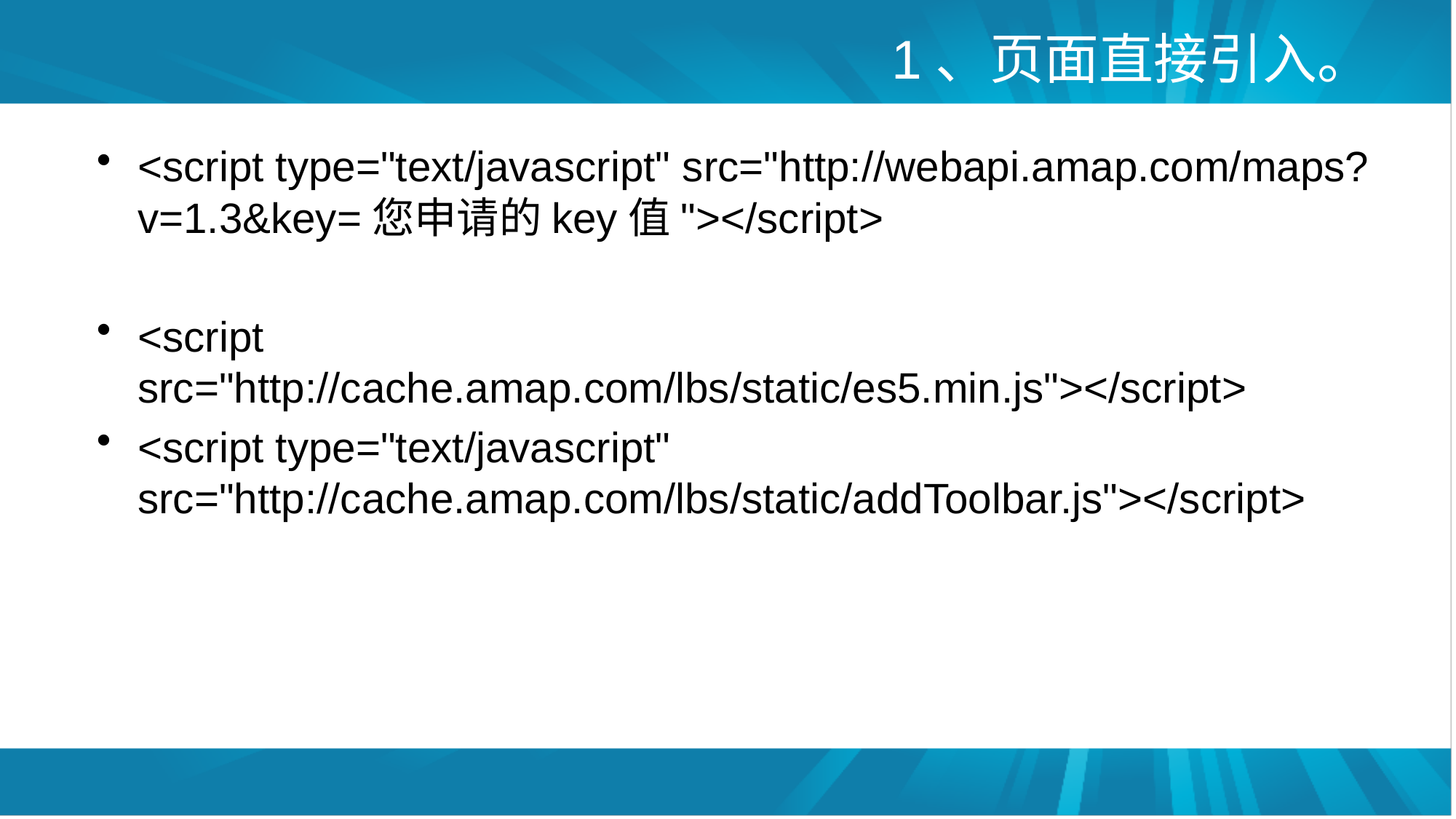

# 1、页面直接引入。
<script type="text/javascript" src="http://webapi.amap.com/maps?v=1.3&key=您申请的key值"></script>

<script src="http://cache.amap.com/lbs/static/es5.min.js"></script>
<script type="text/javascript" src="http://cache.amap.com/lbs/static/addToolbar.js"></script>